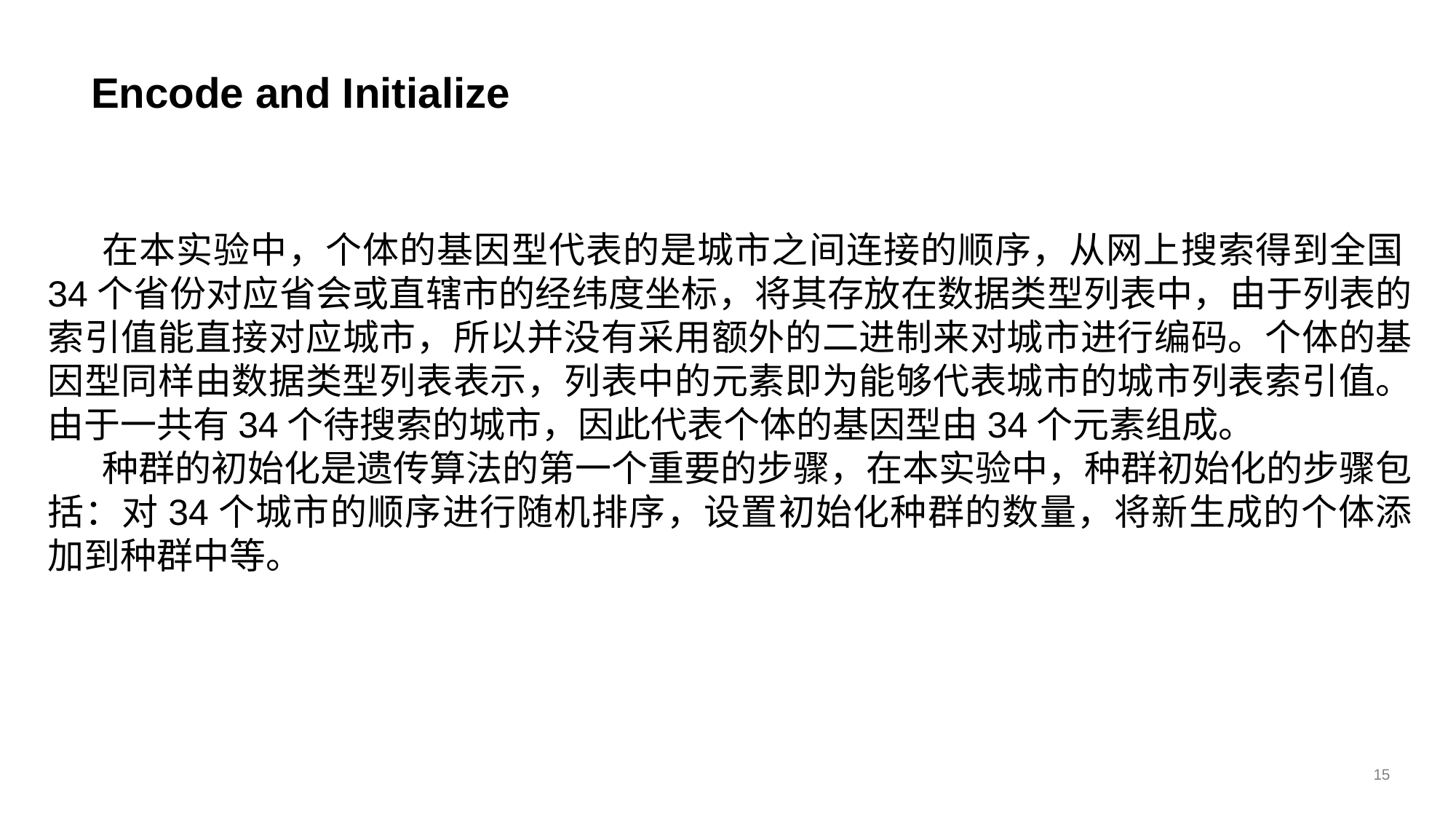

# Encode and Initialize
在本实验中，个体的基因型代表的是城市之间连接的顺序，从网上搜索得到全国34个省份对应省会或直辖市的经纬度坐标，将其存放在数据类型列表中，由于列表的索引值能直接对应城市，所以并没有采用额外的二进制来对城市进行编码。个体的基因型同样由数据类型列表表示，列表中的元素即为能够代表城市的城市列表索引值。由于一共有34个待搜索的城市，因此代表个体的基因型由34个元素组成。
种群的初始化是遗传算法的第一个重要的步骤，在本实验中，种群初始化的步骤包括：对34个城市的顺序进行随机排序，设置初始化种群的数量，将新生成的个体添加到种群中等。

15